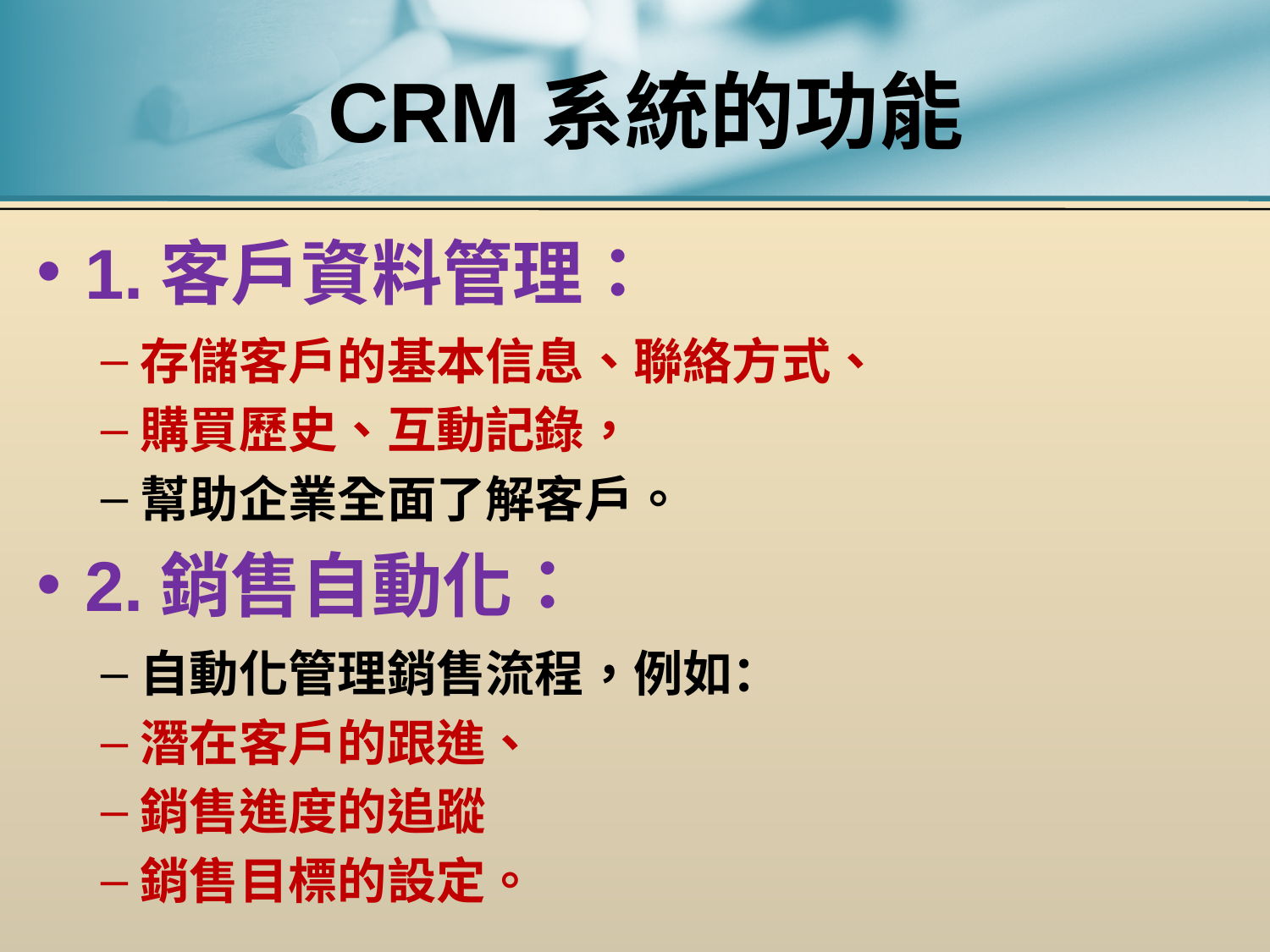

# CRM系統的功能
1.客戶資料管理：
存儲客戶的基本信息、聯絡方式、
購買歷史、互動記錄，
幫助企業全面了解客戶。
2.銷售自動化：
自動化管理銷售流程，例如：
潛在客戶的跟進、
銷售進度的追蹤
銷售目標的設定。